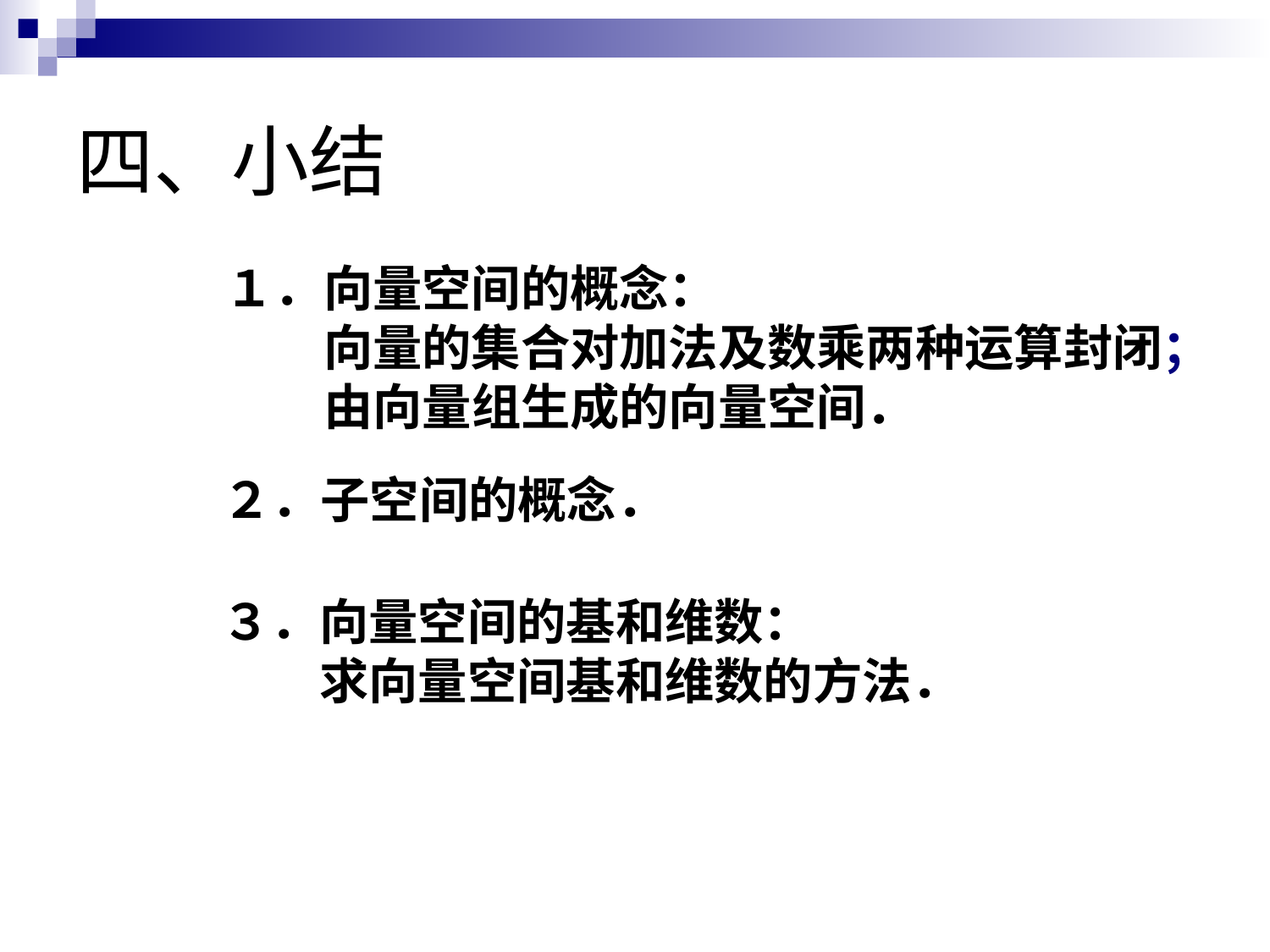

# 四、小结
１．向量空间的概念：
　　向量的集合对加法及数乘两种运算封闭；
　　由向量组生成的向量空间．
２．子空间的概念．
３．向量空间的基和维数：
　　求向量空间基和维数的方法．